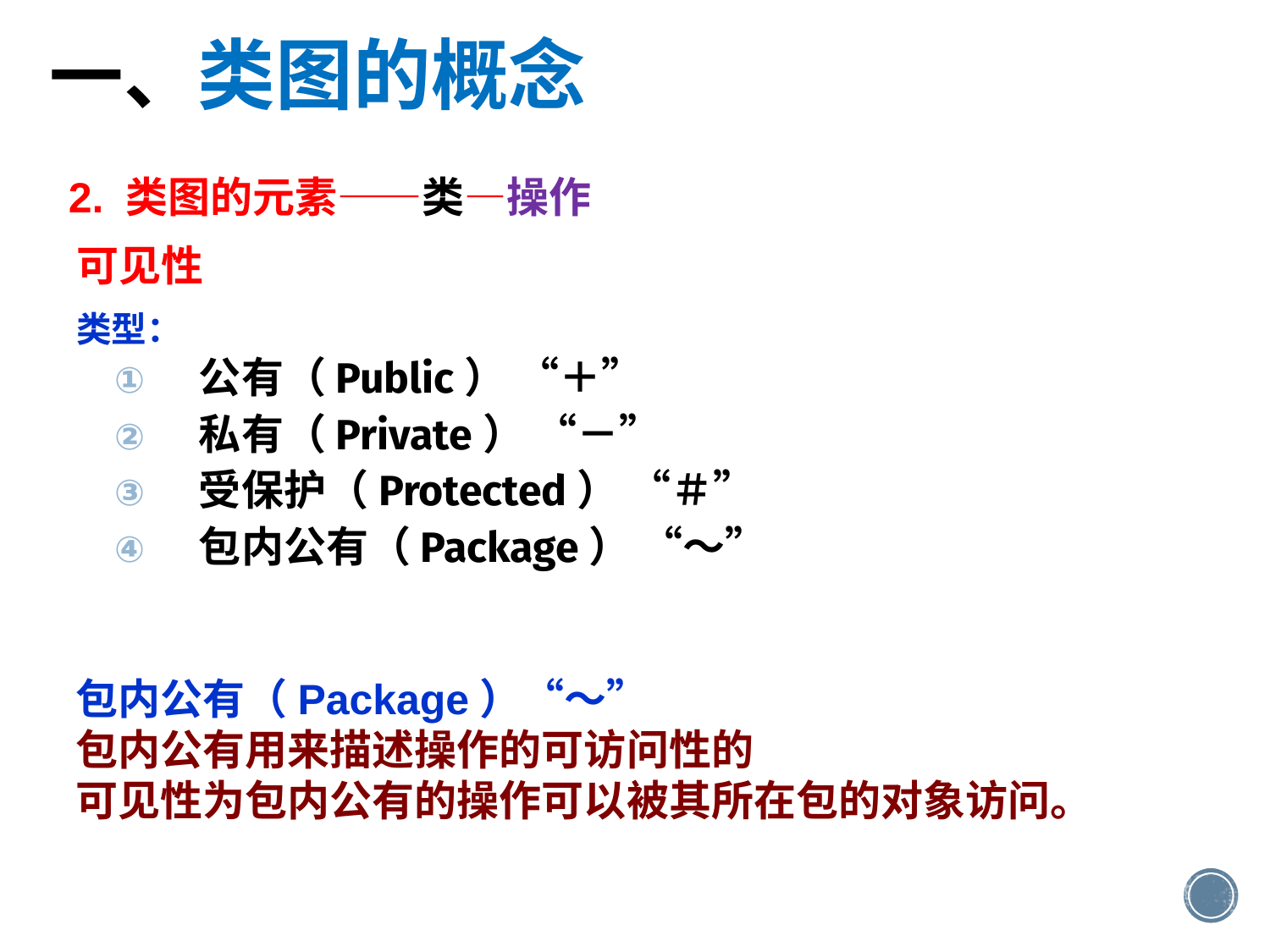

一、类图的概念
2. 类图的元素——类—操作
可见性
类型：
公有（Public） “＋”
私有（Private） “－”
受保护（Protected） “＃”
包内公有（Package） “～”
包内公有（Package）“～”
包内公有用来描述操作的可访问性的
可见性为包内公有的操作可以被其所在包的对象访问。